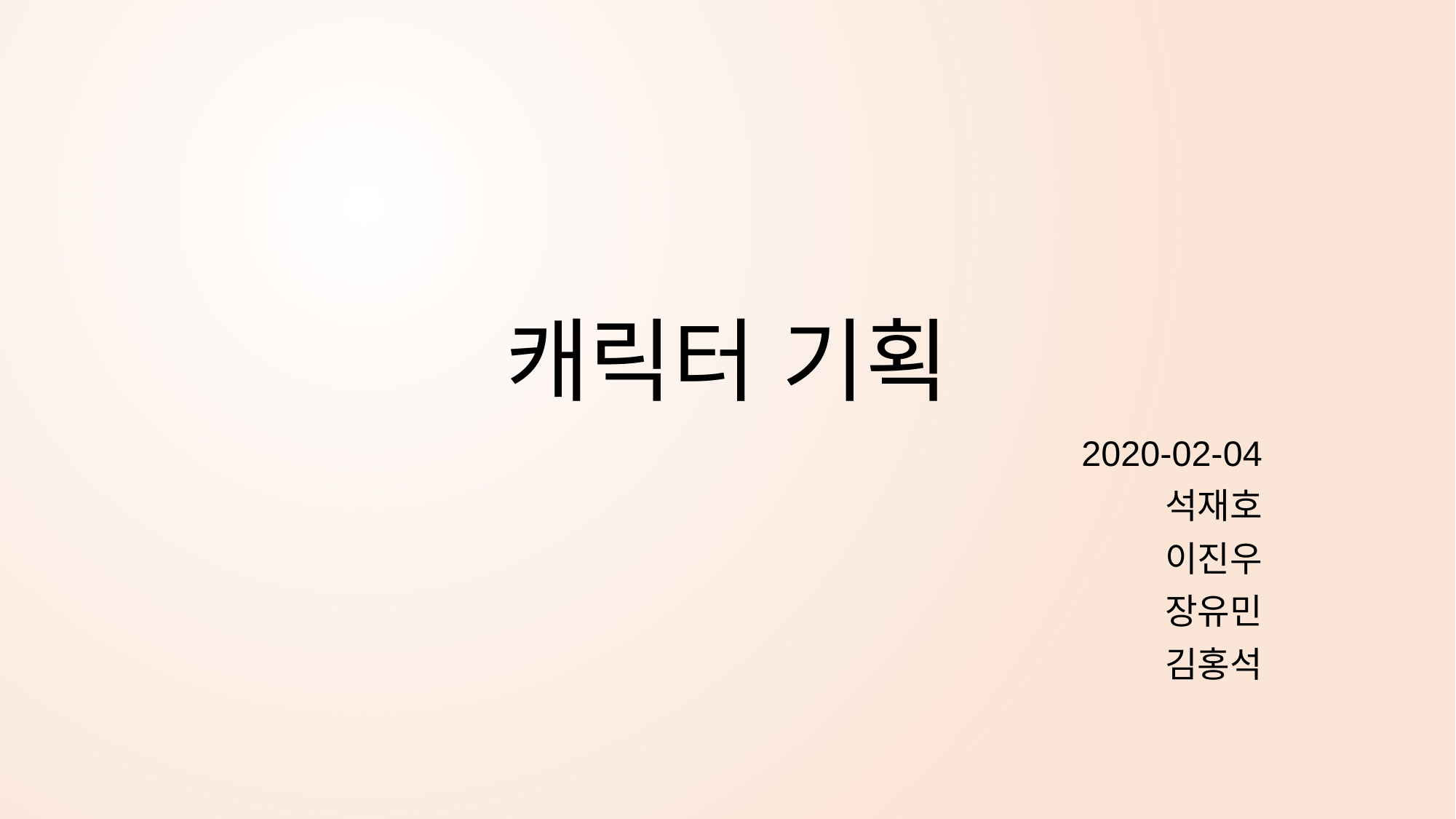

# 캐릭터 기획
2020-02-04
석재호
이진우
장유민
김홍석